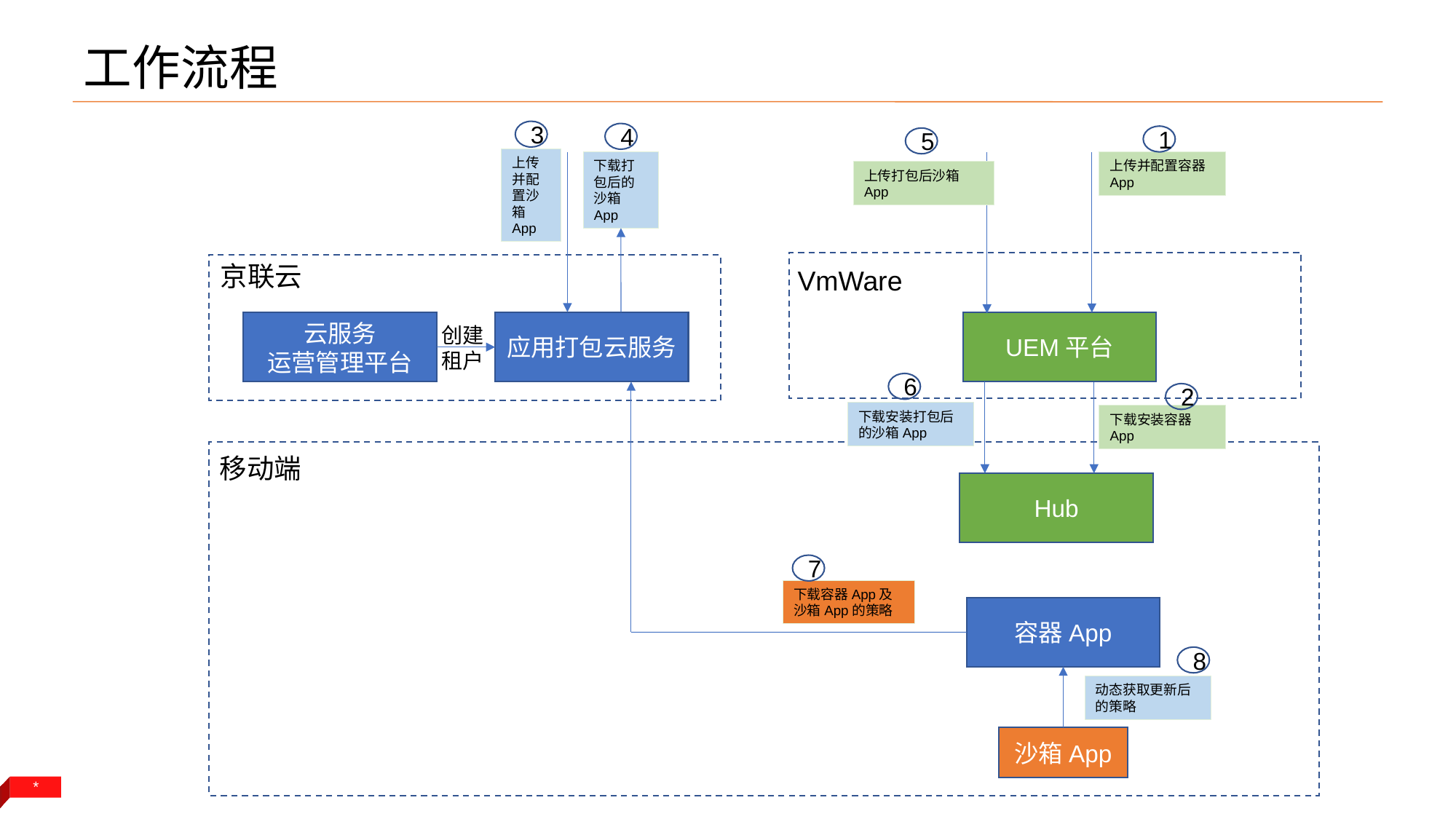

# 工作流程

3
4
1
上传并配置容器App
5
上传并配置沙箱App
下载打包后的沙箱App
上传打包后沙箱App

京联云

VmWare
云服务
运营管理平台
应用打包云服务
UEM平台
创建
租户
6
2
下载安装打包后的沙箱App
下载安装容器App

移动端
Hub
7
下载容器App及沙箱App的策略
容器App
8
动态获取更新后的策略
沙箱App
*